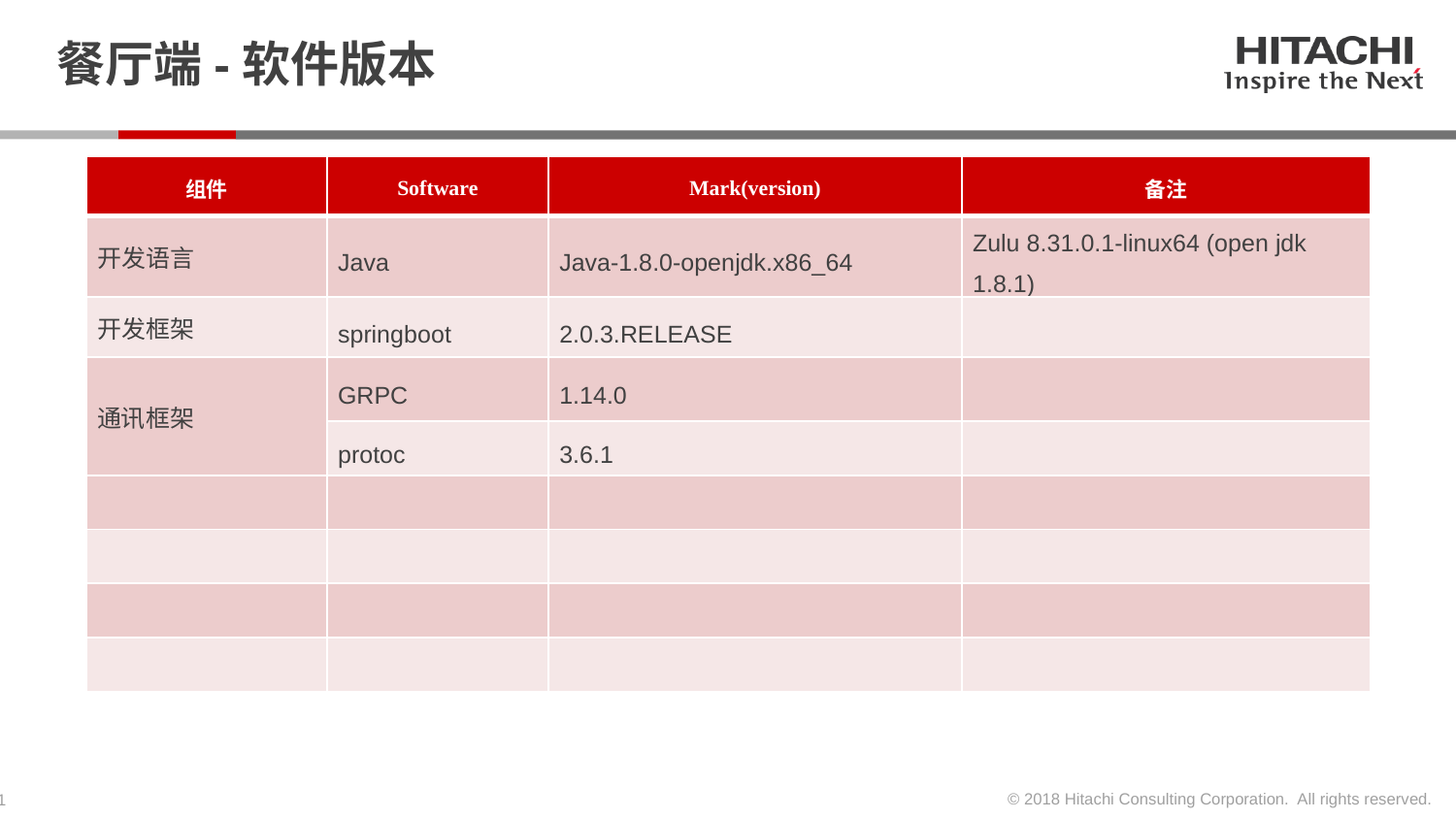

# 餐厅端-软件版本
| 组件 | Software | Mark(version) | 备注 |
| --- | --- | --- | --- |
| 开发语言 | Java | Java-1.8.0-openjdk.x86\_64 | Zulu 8.31.0.1-linux64 (open jdk  1.8.1) |
| 开发框架 | springboot | 2.0.3.RELEASE |  |
| 通讯框架 | GRPC | 1.14.0 |  |
|  | protoc | 3.6.1 |  |
|  |  |  |  |
|  |  |  |  |
|  |  |  |  |
|  |  |  |  |